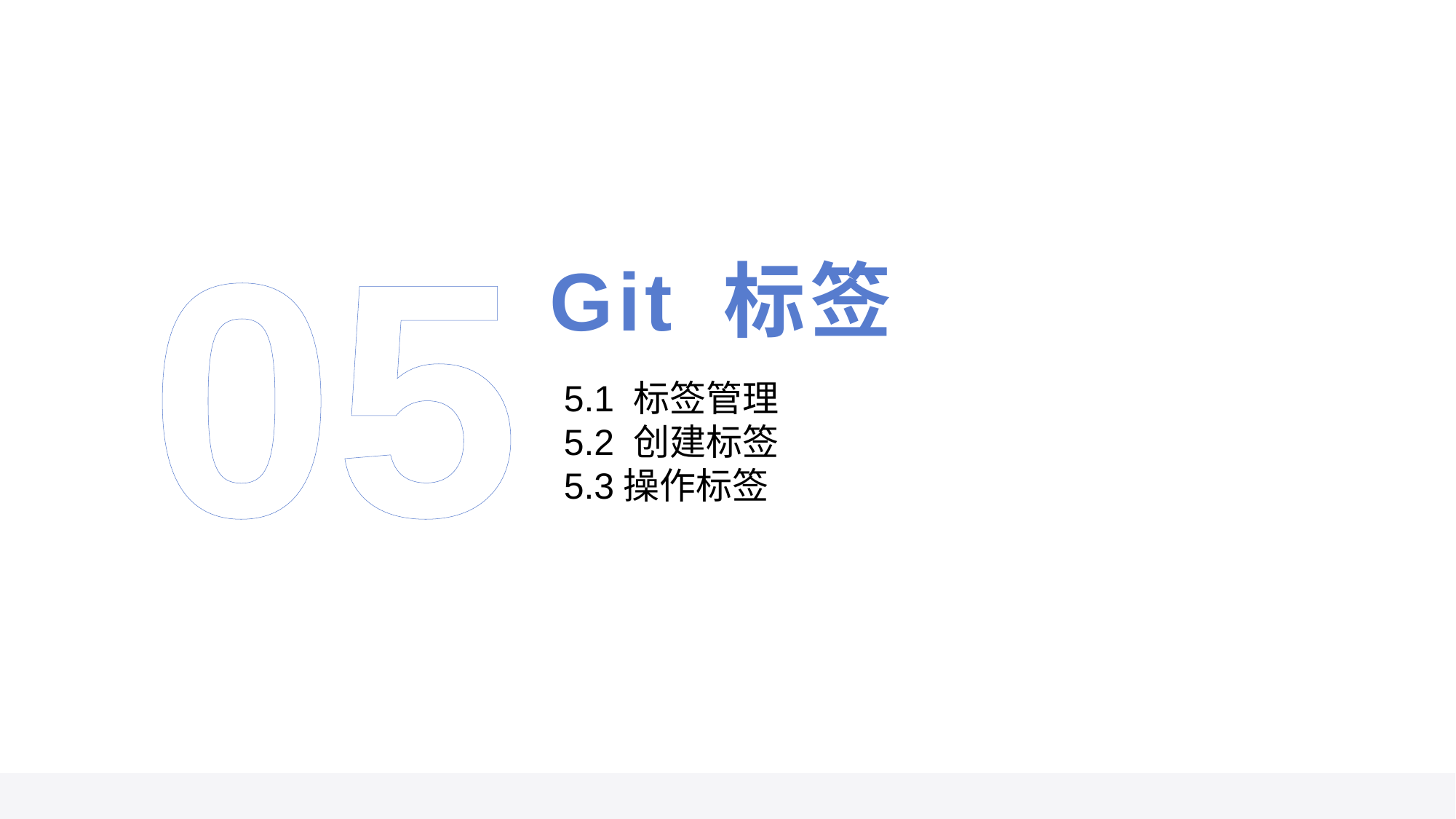

05
# Git 标签
5.1 标签管理
5.2 创建标签
5.3操作标签